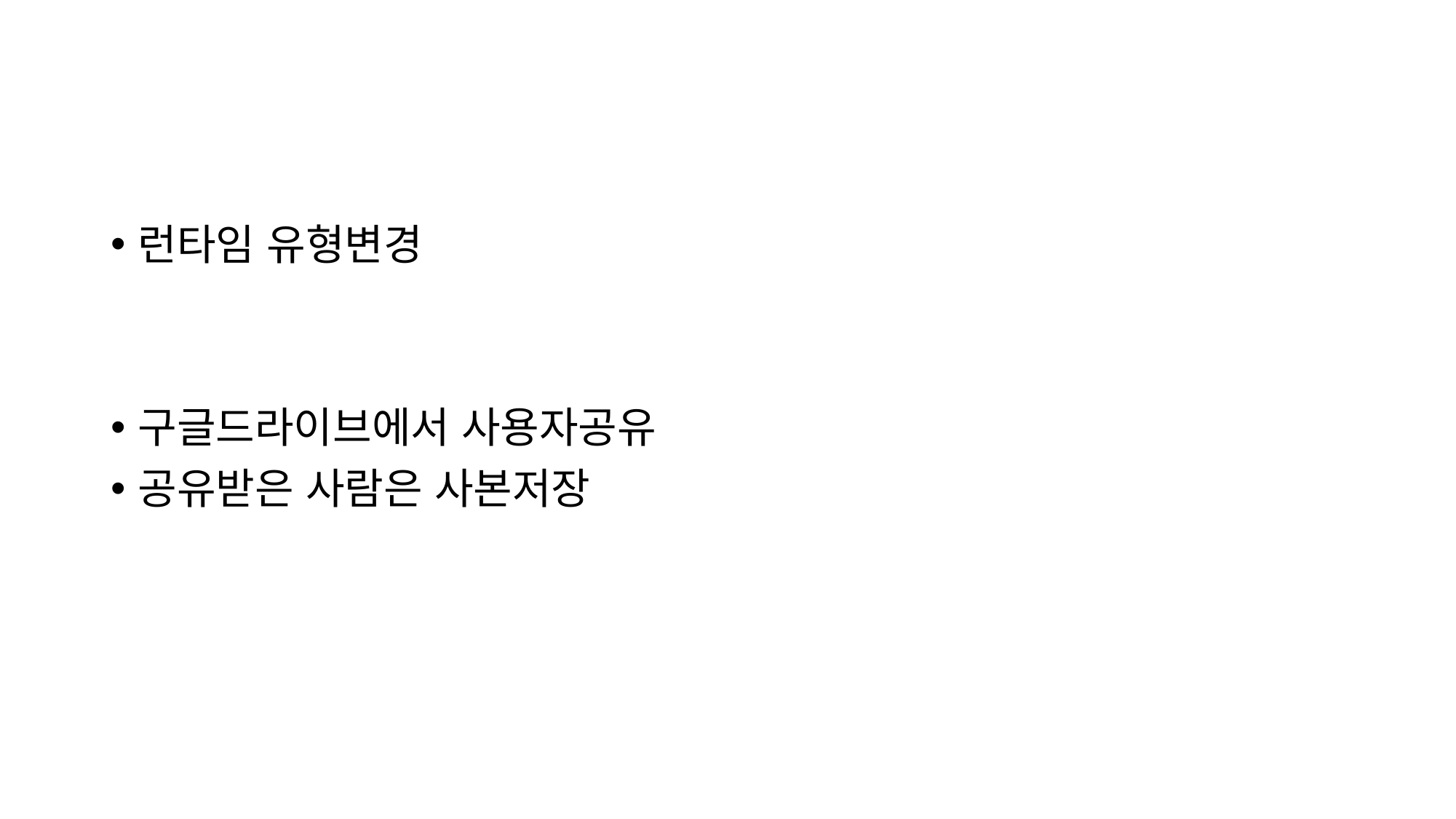

#
런타임 유형변경

구글드라이브에서 사용자공유
공유받은 사람은 사본저장